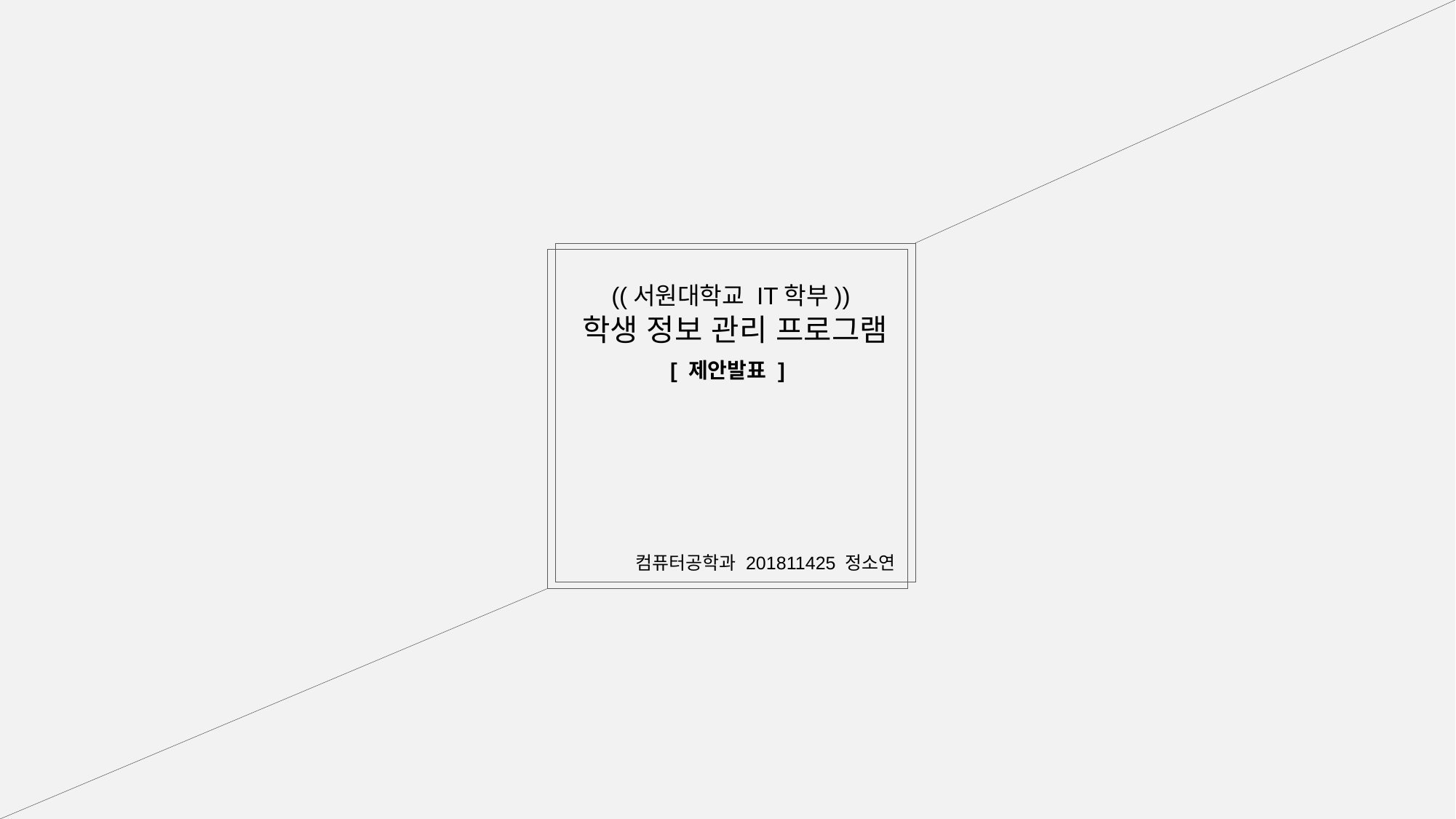

((서원대학교 IT학부))
학생 정보 관리 프로그램
[ 제안발표 ]
컴퓨터공학과 201811425 정소연